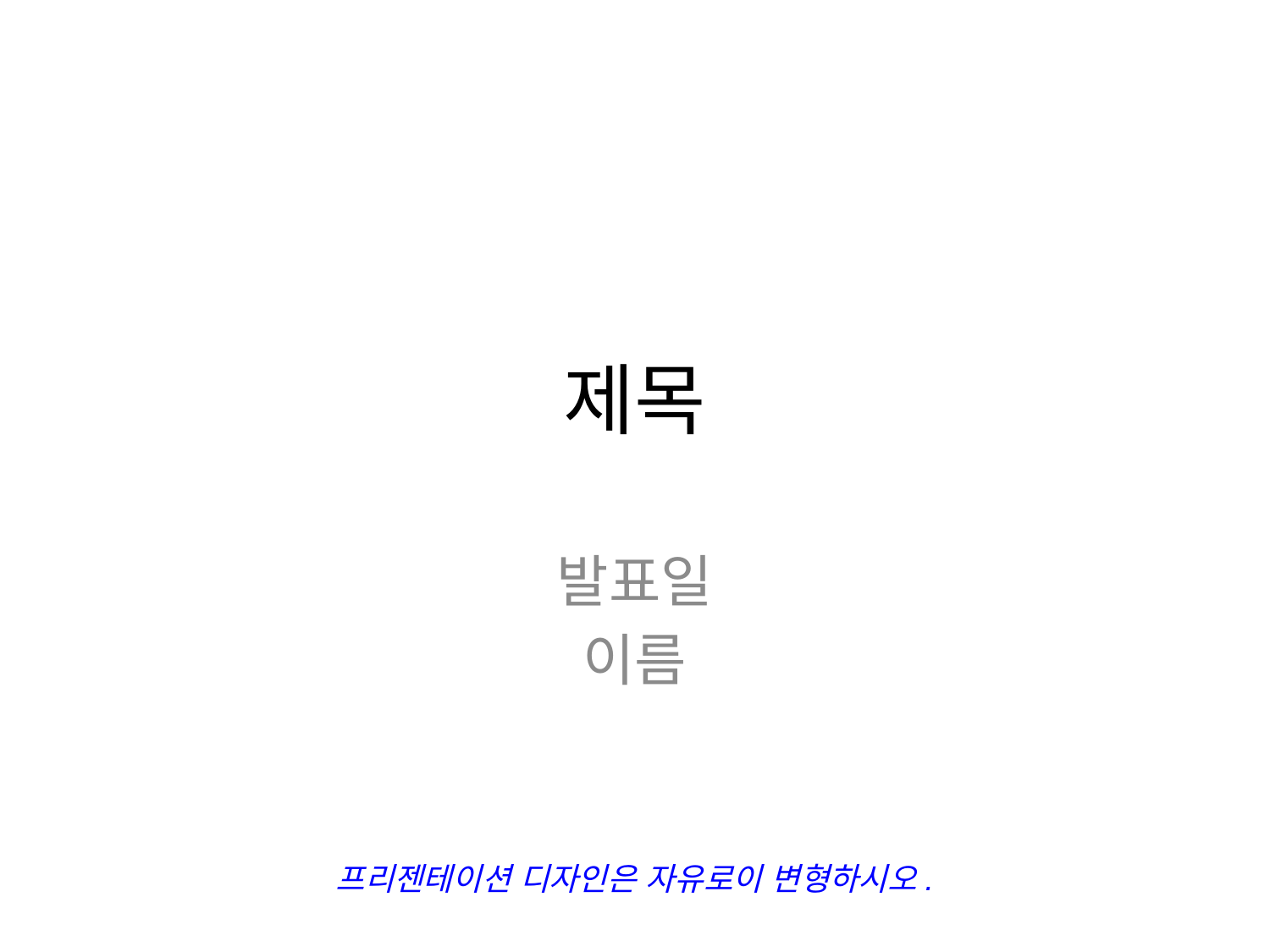

# 제목
발표일
이름

프리젠테이션 디자인은 자유로이 변형하시오.